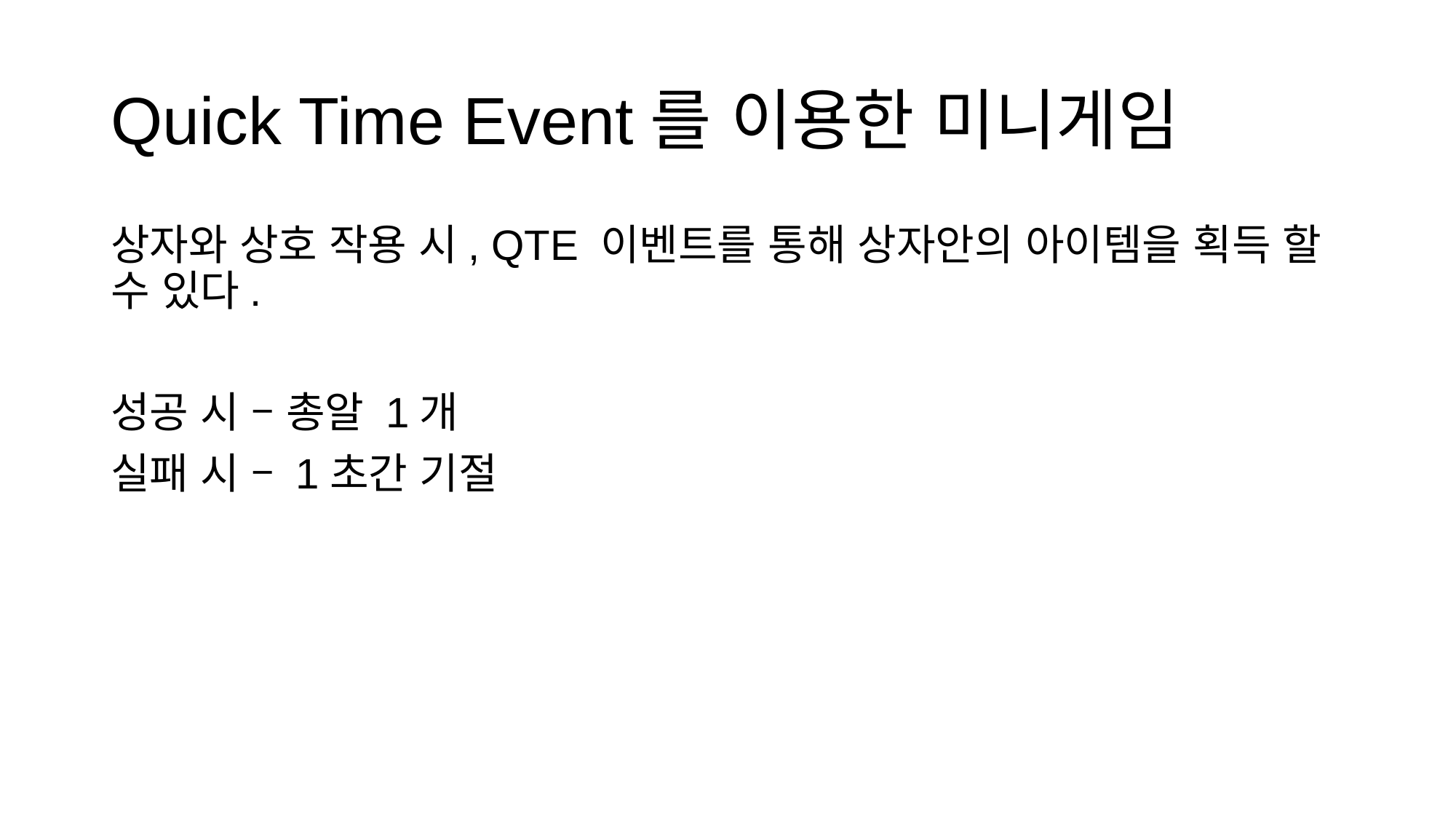

# Quick Time Event를 이용한 미니게임
상자와 상호 작용 시, QTE 이벤트를 통해 상자안의 아이템을 획득 할 수 있다.

성공 시 – 총알 1개
실패 시 – 1초간 기절